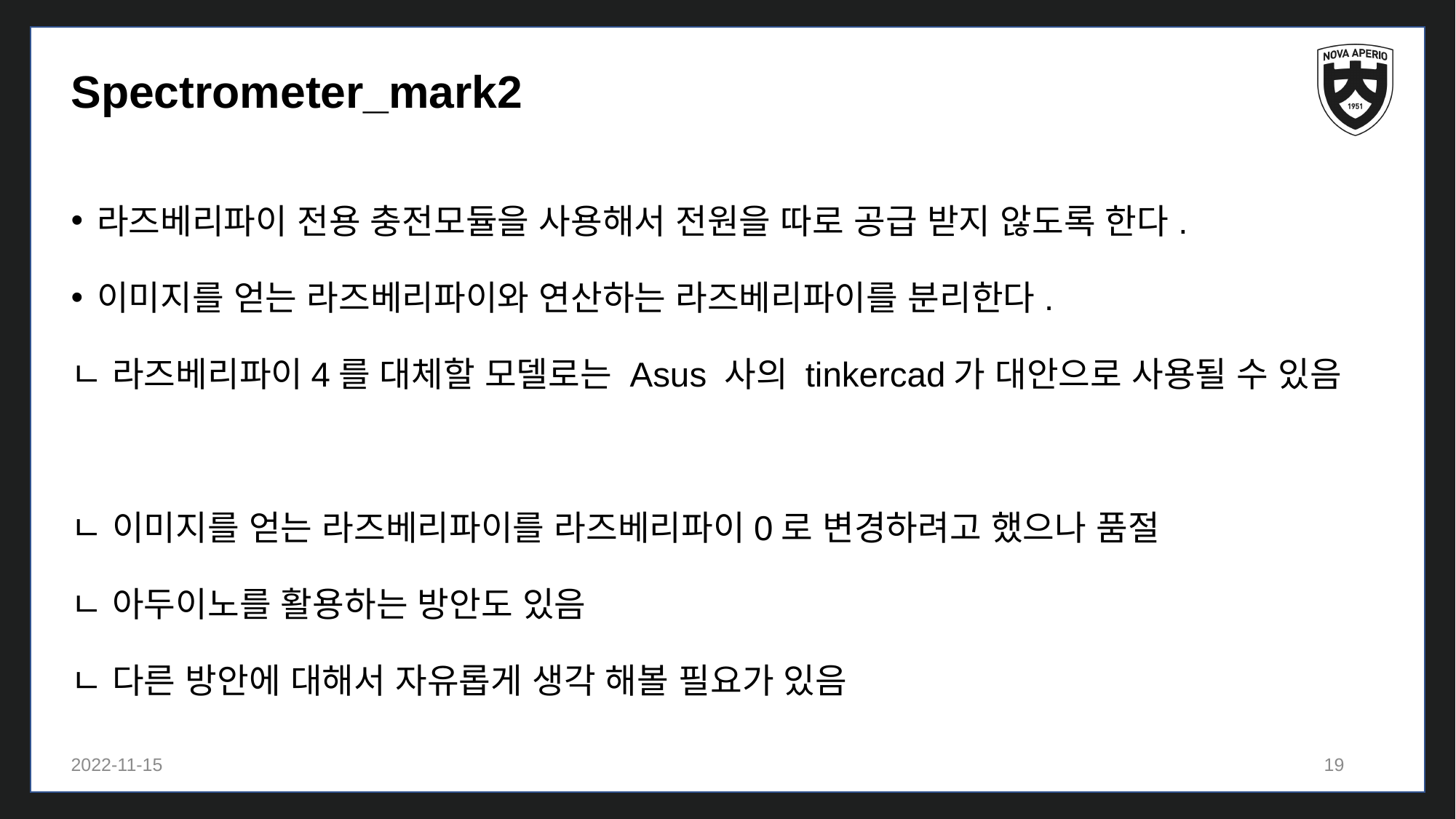

# Spectrometer_mark2
라즈베리파이 전용 충전모듈을 사용해서 전원을 따로 공급 받지 않도록 한다.
이미지를 얻는 라즈베리파이와 연산하는 라즈베리파이를 분리한다.
ㄴ 라즈베리파이4를 대체할 모델로는 Asus 사의 tinkercad가 대안으로 사용될 수 있음

ㄴ 이미지를 얻는 라즈베리파이를 라즈베리파이0로 변경하려고 했으나 품절
ㄴ 아두이노를 활용하는 방안도 있음
ㄴ 다른 방안에 대해서 자유롭게 생각 해볼 필요가 있음
2022-11-15
19